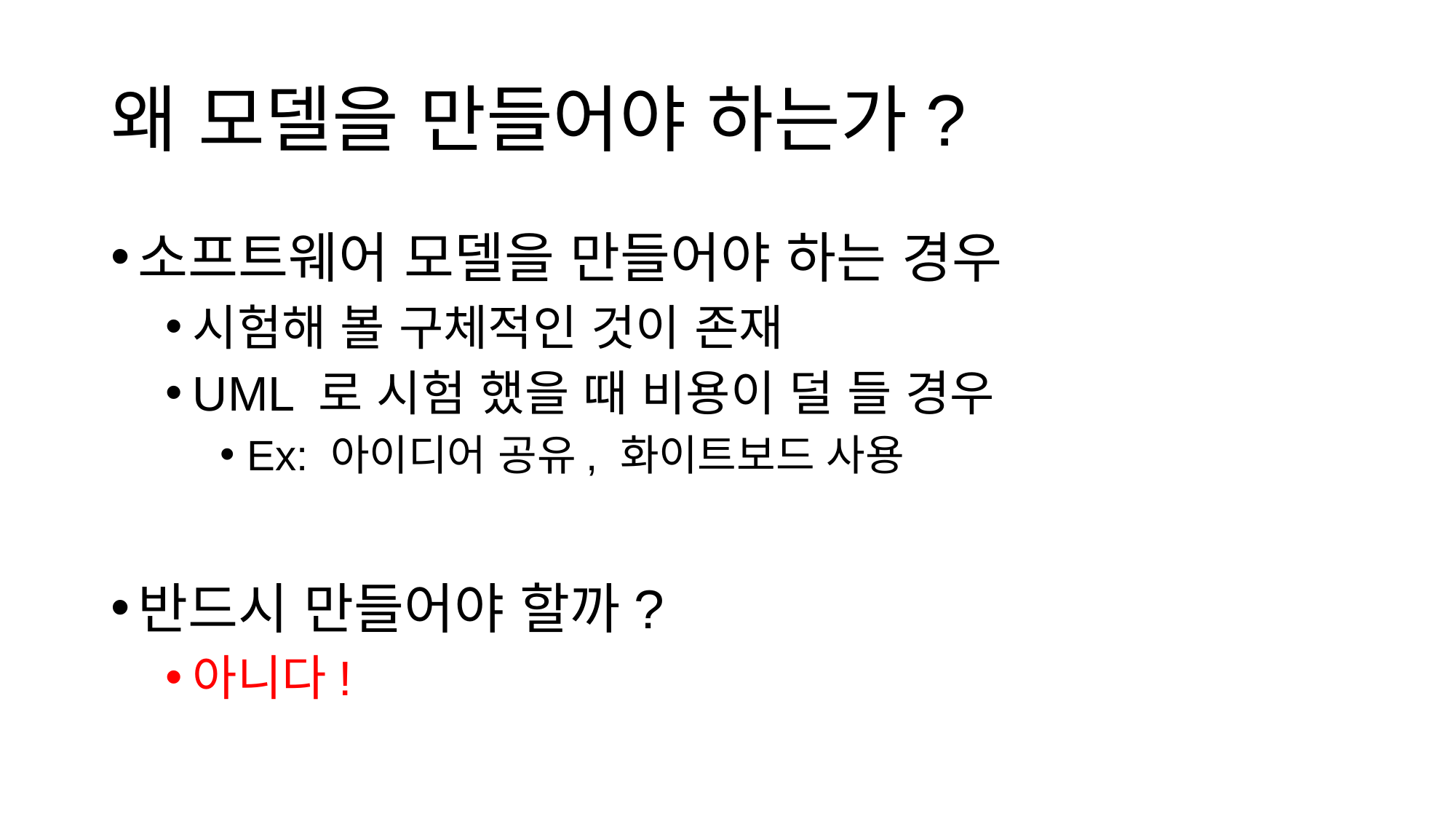

# 왜 모델을 만들어야 하는가?
소프트웨어 모델을 만들어야 하는 경우
시험해 볼 구체적인 것이 존재
UML 로 시험 했을 때 비용이 덜 들 경우
Ex: 아이디어 공유, 화이트보드 사용

반드시 만들어야 할까?
아니다!